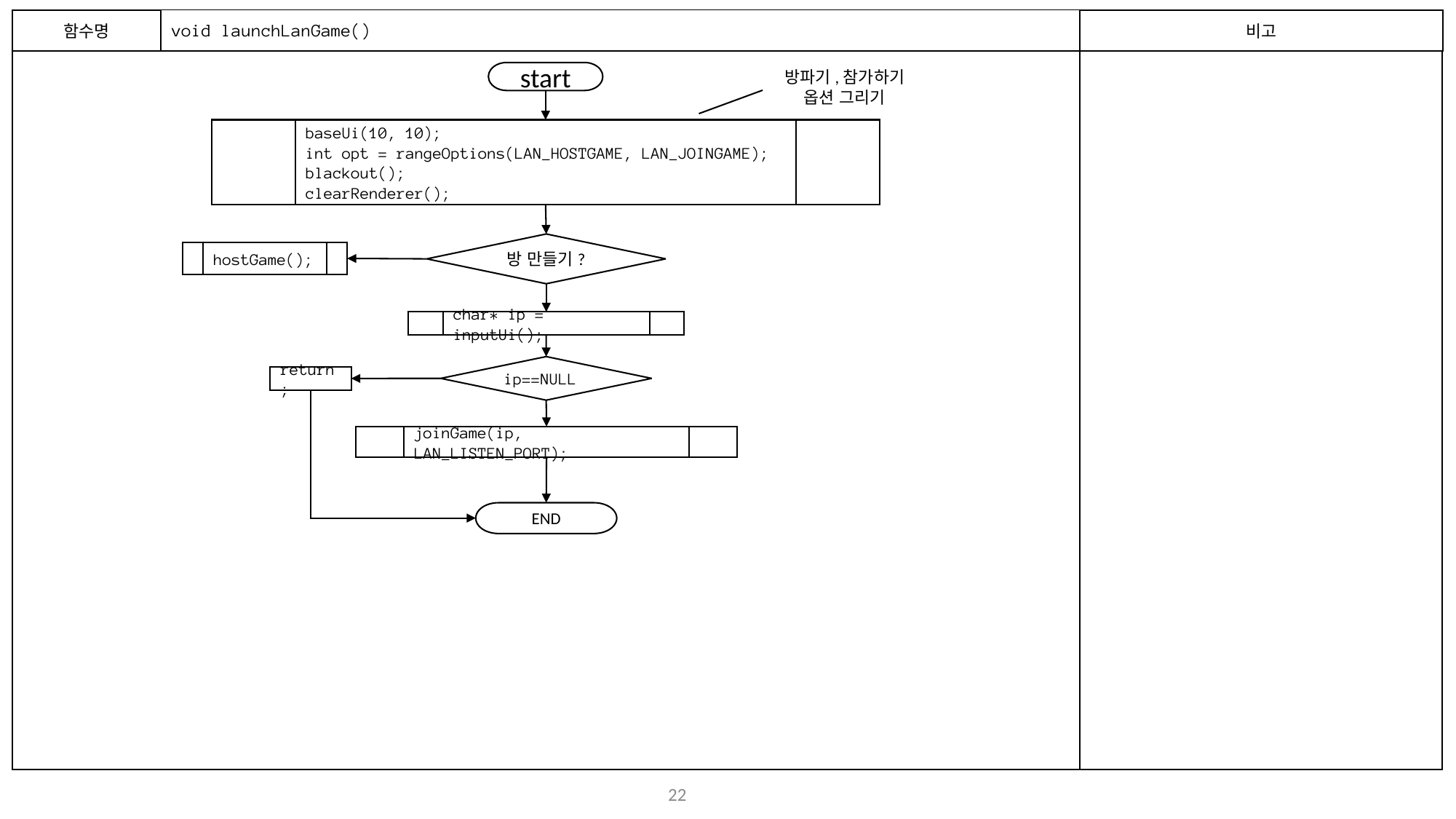

함수명
# void launchLanGame()
비고

start
방파기,참가하기 옵션 그리기
baseUi(10, 10);
int opt = rangeOptions(LAN_HOSTGAME, LAN_JOINGAME);
blackout();
clearRenderer();
방 만들기?
hostGame();
char* ip = inputUi();
ip==NULL
return;
joinGame(ip, LAN_LISTEN_PORT);
END
22